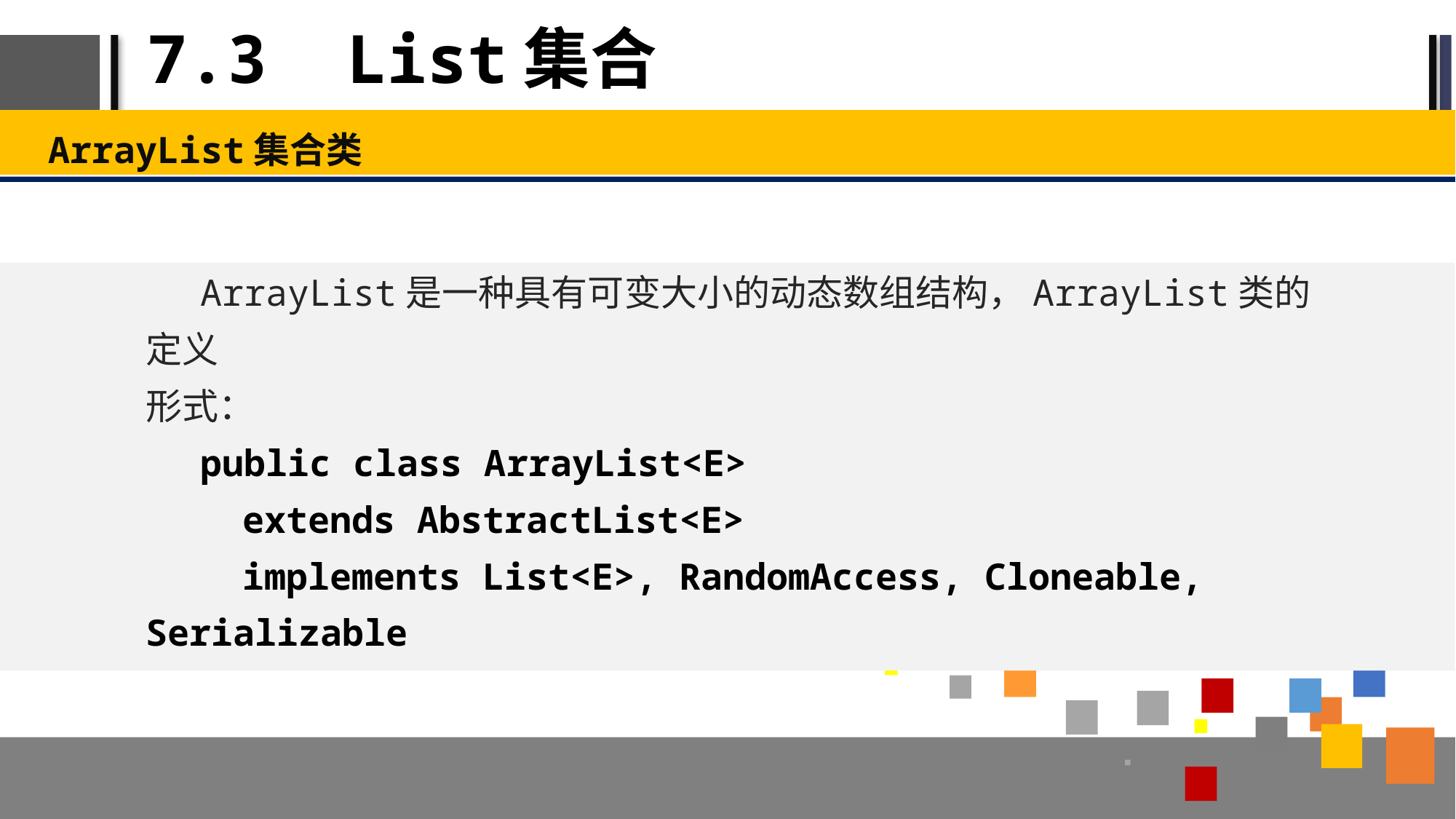

# 7.3  List集合

ArrayList集合类

ArrayList是一种具有可变大小的动态数组结构，ArrayList类的定义
形式：
public class ArrayList<E>
extends AbstractList<E>
implements List<E>, RandomAccess, Cloneable, Serializable